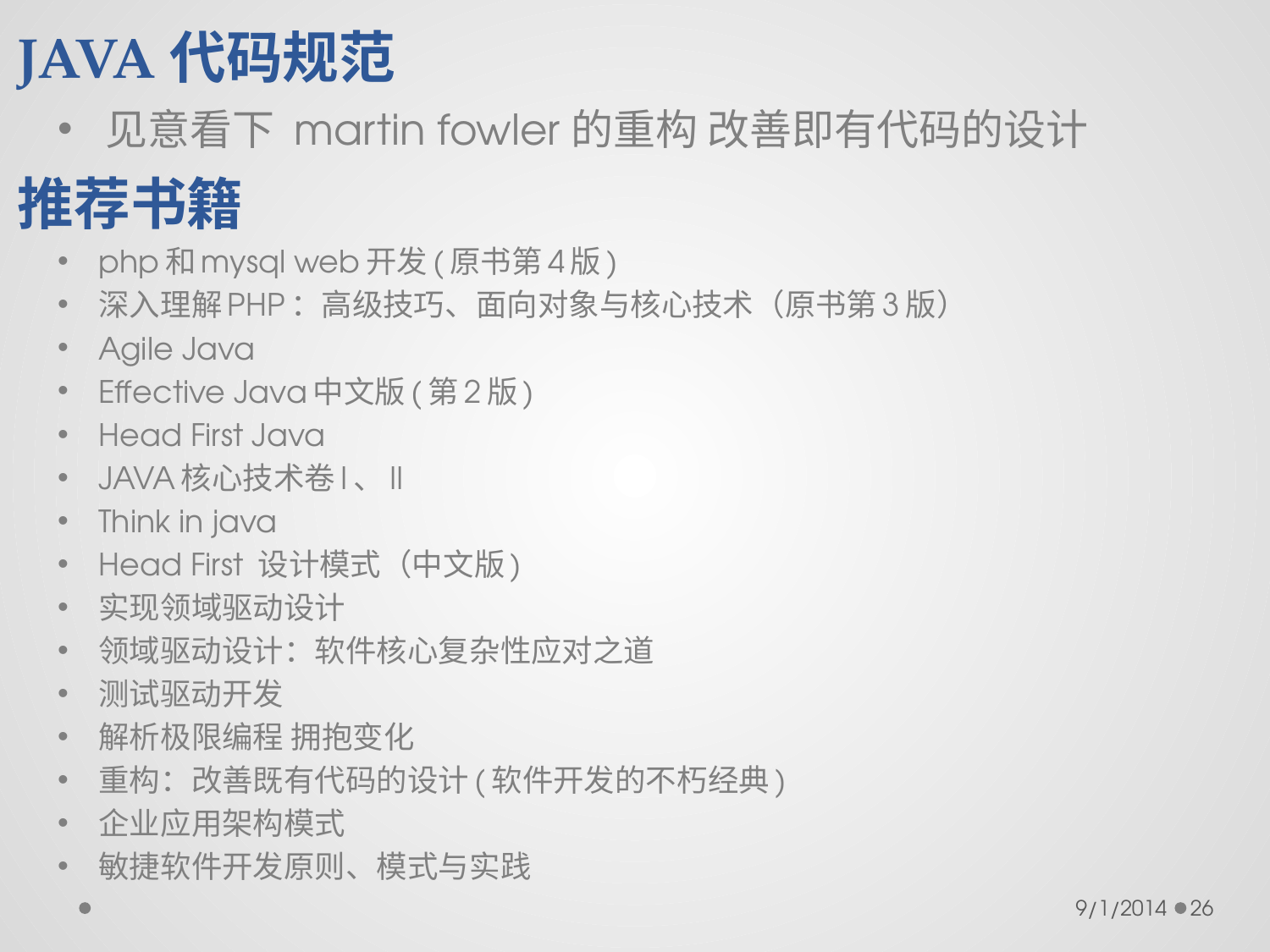

JAVA代码规范
见意看下 martin fowler的重构 改善即有代码的设计
推荐书籍
php和mysql web开发(原书第4版)
深入理解PHP：高级技巧、面向对象与核心技术（原书第3版）
Agile Java
Effective Java中文版(第2版)
Head First Java
JAVA核心技术卷I、II
Think in java
Head First 设计模式（中文版)
实现领域驱动设计
领域驱动设计：软件核心复杂性应对之道
测试驱动开发
解析极限编程 拥抱变化
重构：改善既有代码的设计(软件开发的不朽经典)
企业应用架构模式
敏捷软件开发原则、模式与实践

9/1/2014
26